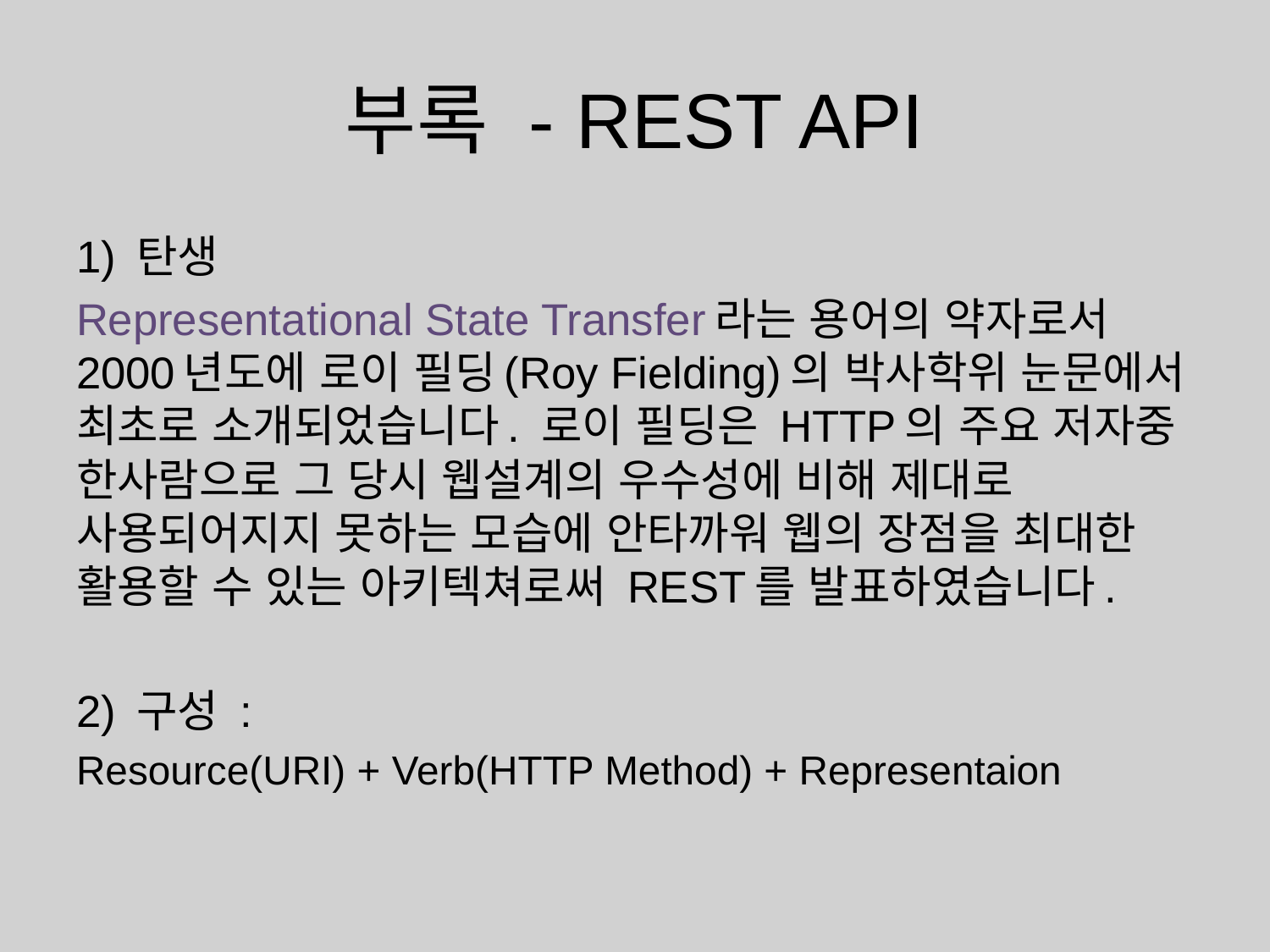

# 부록 - REST API
1) 탄생
Representational State Transfer라는 용어의 약자로서 2000년도에 로이 필딩(Roy Fielding)의 박사학위 눈문에서 최초로 소개되었습니다. 로이 필딩은 HTTP의 주요 저자중 한사람으로 그 당시 웹설계의 우수성에 비해 제대로 사용되어지지 못하는 모습에 안타까워 웹의 장점을 최대한 활용할 수 있는 아키텍쳐로써 REST를 발표하였습니다.

2) 구성 :
Resource(URI) + Verb(HTTP Method) + Representaion